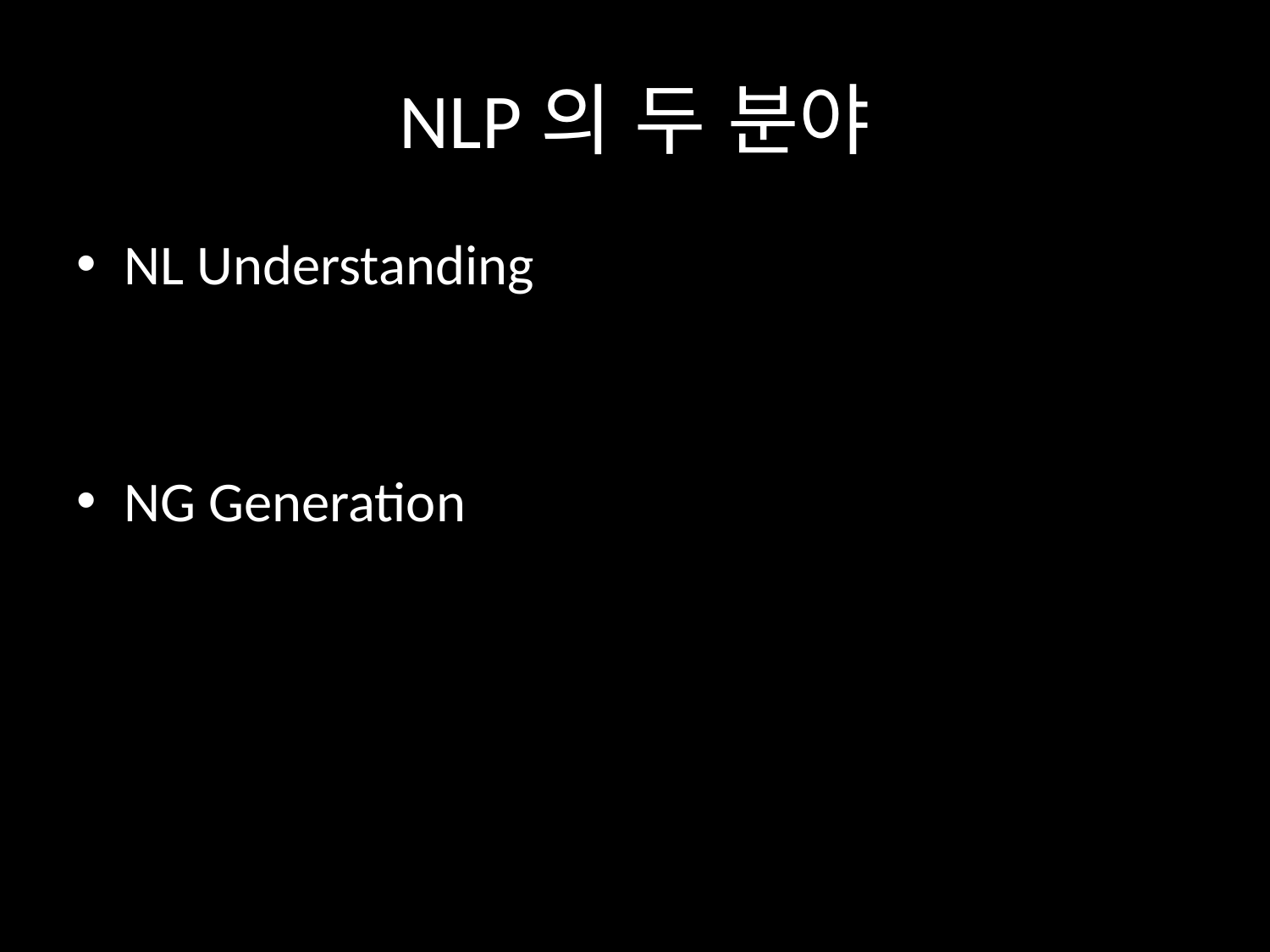

# NLP의 두 분야
NL Understanding

NG Generation